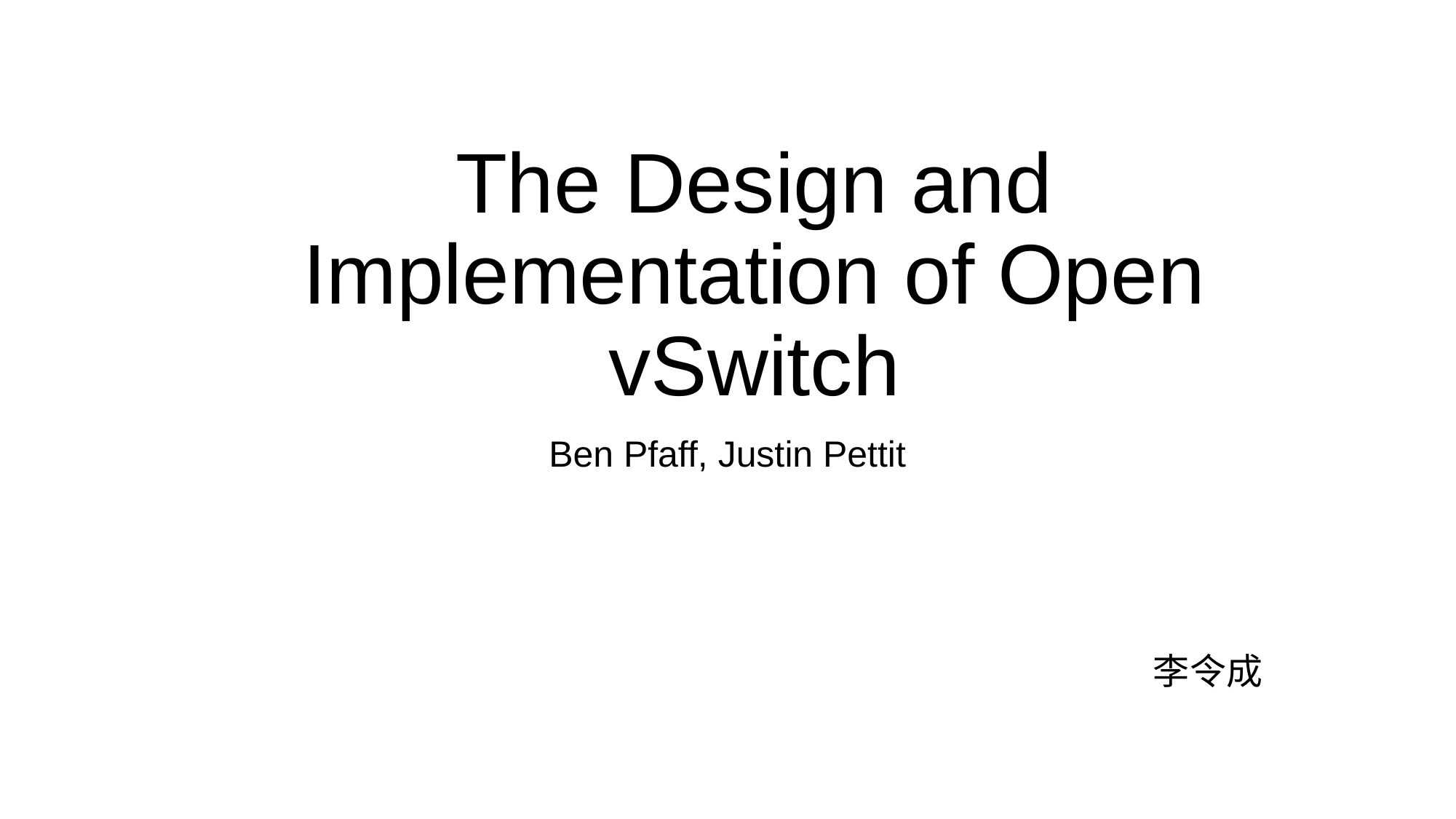

# The Design and Implementation of Open vSwitch
Ben Pfaff, Justin Pettit

李令成